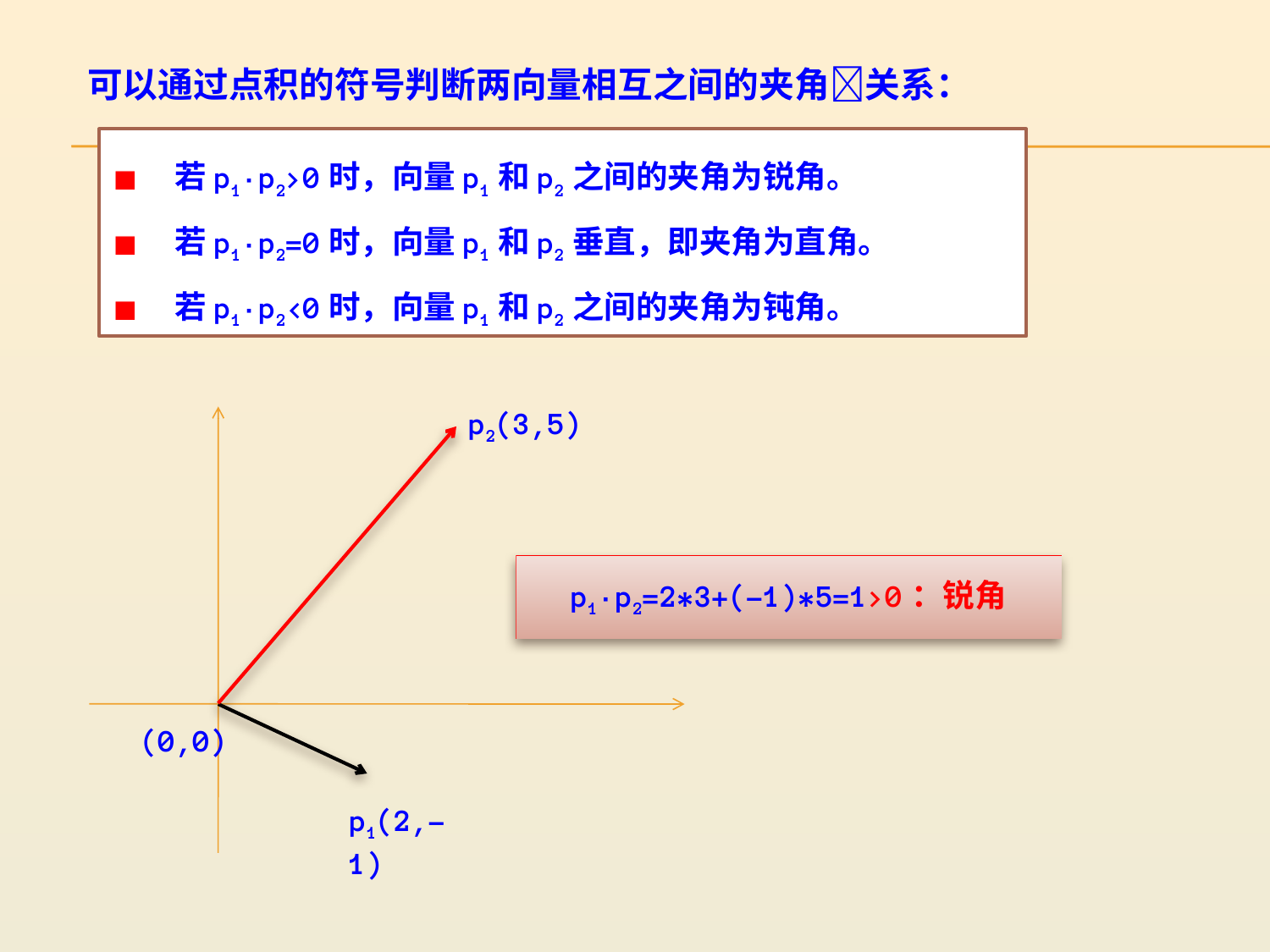

可以通过点积的符号判断两向量相互之间的夹角θ关系：
若p1·p2>0时，向量p1和p2之间的夹角为锐角。
若p1·p2=0时，向量p1和p2垂直，即夹角为直角。
若p1·p2<0时，向量p1和p2之间的夹角为钝角。
p2(3,5)
p1·p2=2*3+(-1)*5=1>0：锐角
(0,0)
p1(2,-1)